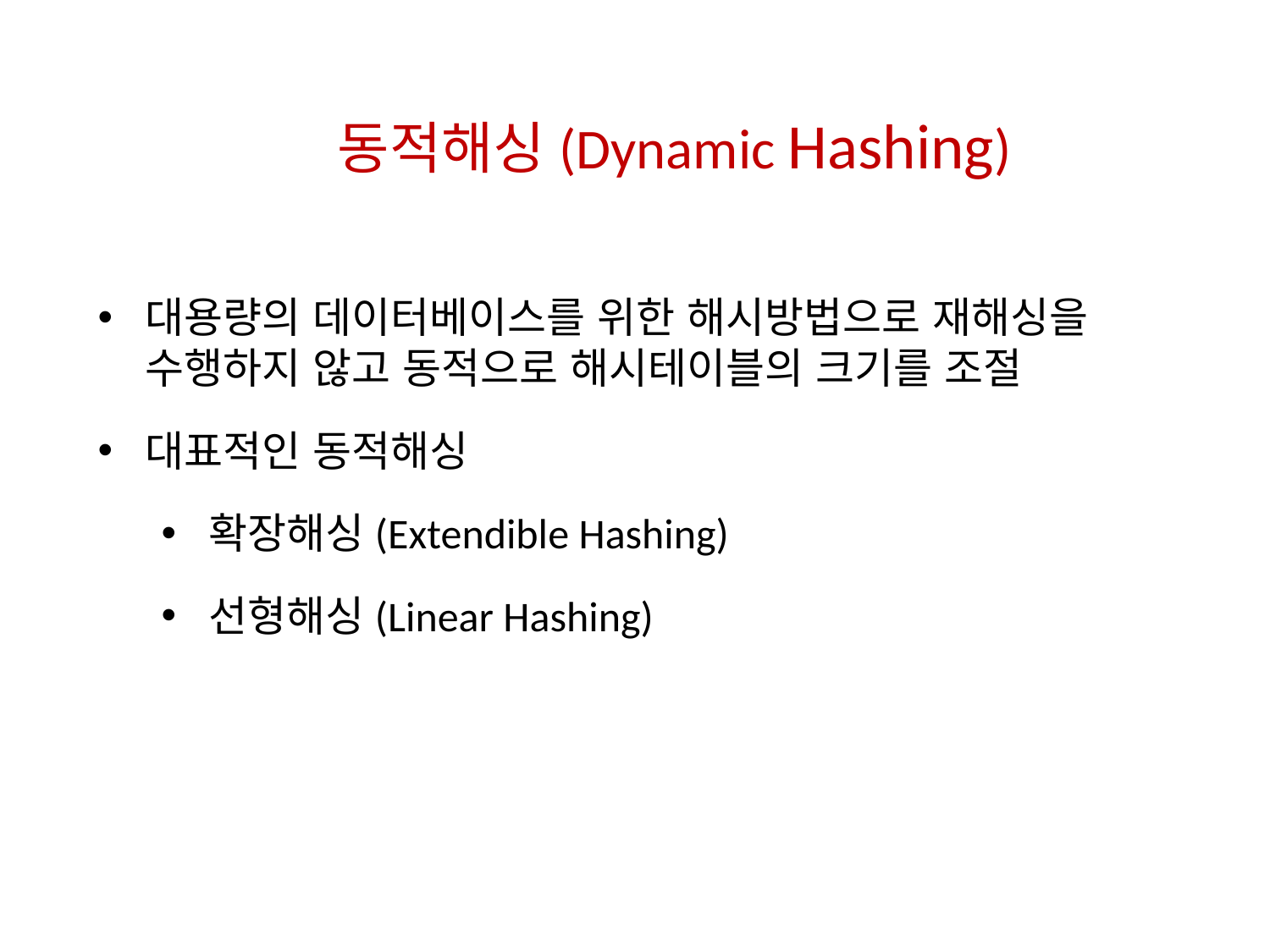

동적해싱(Dynamic Hashing)
대용량의 데이터베이스를 위한 해시방법으로 재해싱을 수행하지 않고 동적으로 해시테이블의 크기를 조절
대표적인 동적해싱
확장해싱(Extendible Hashing)
선형해싱(Linear Hashing)